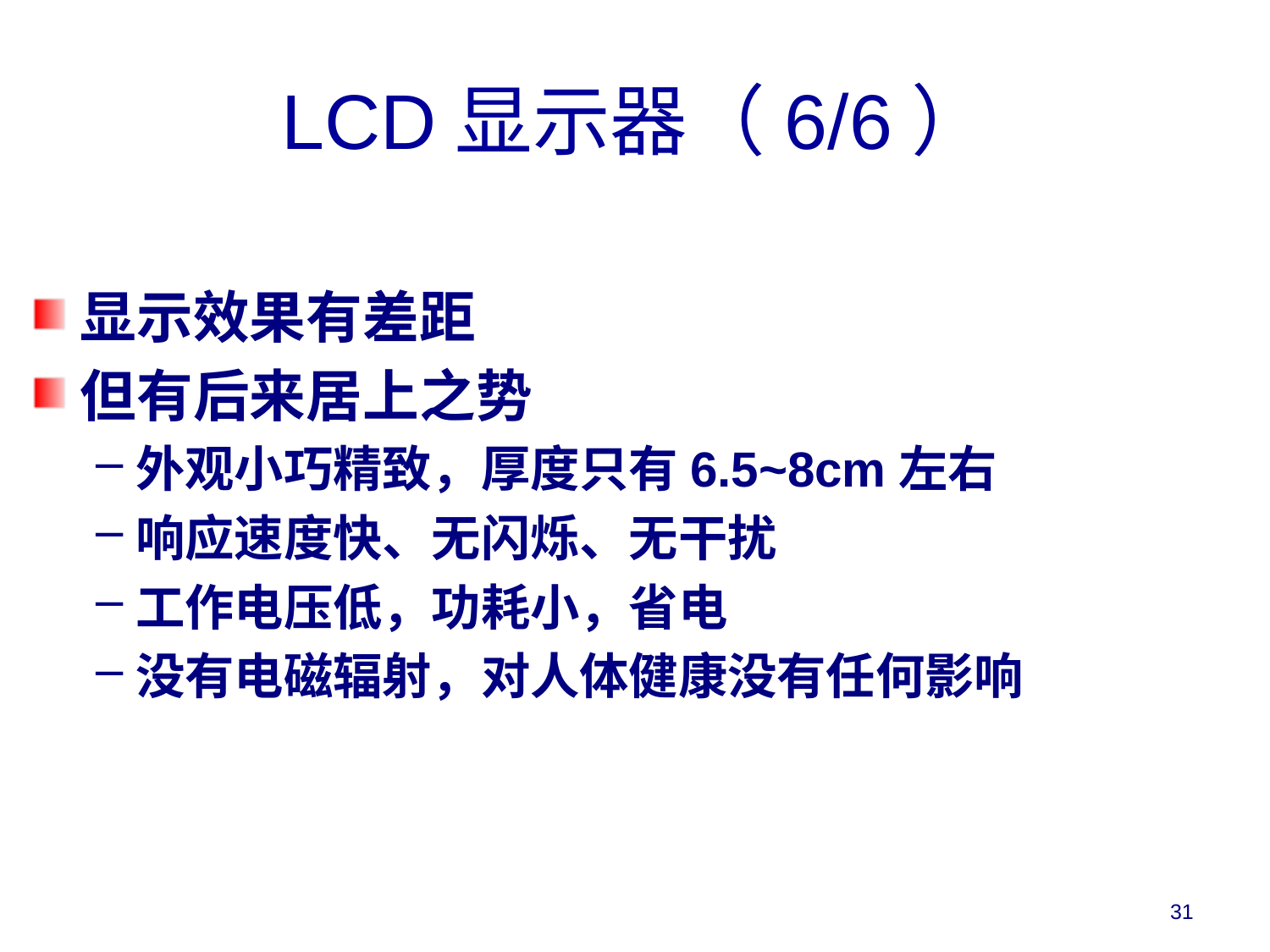

# LCD显示器（6/6）
显示效果有差距
但有后来居上之势
外观小巧精致，厚度只有6.5~8cm左右
响应速度快、无闪烁、无干扰
工作电压低，功耗小，省电
没有电磁辐射，对人体健康没有任何影响
31